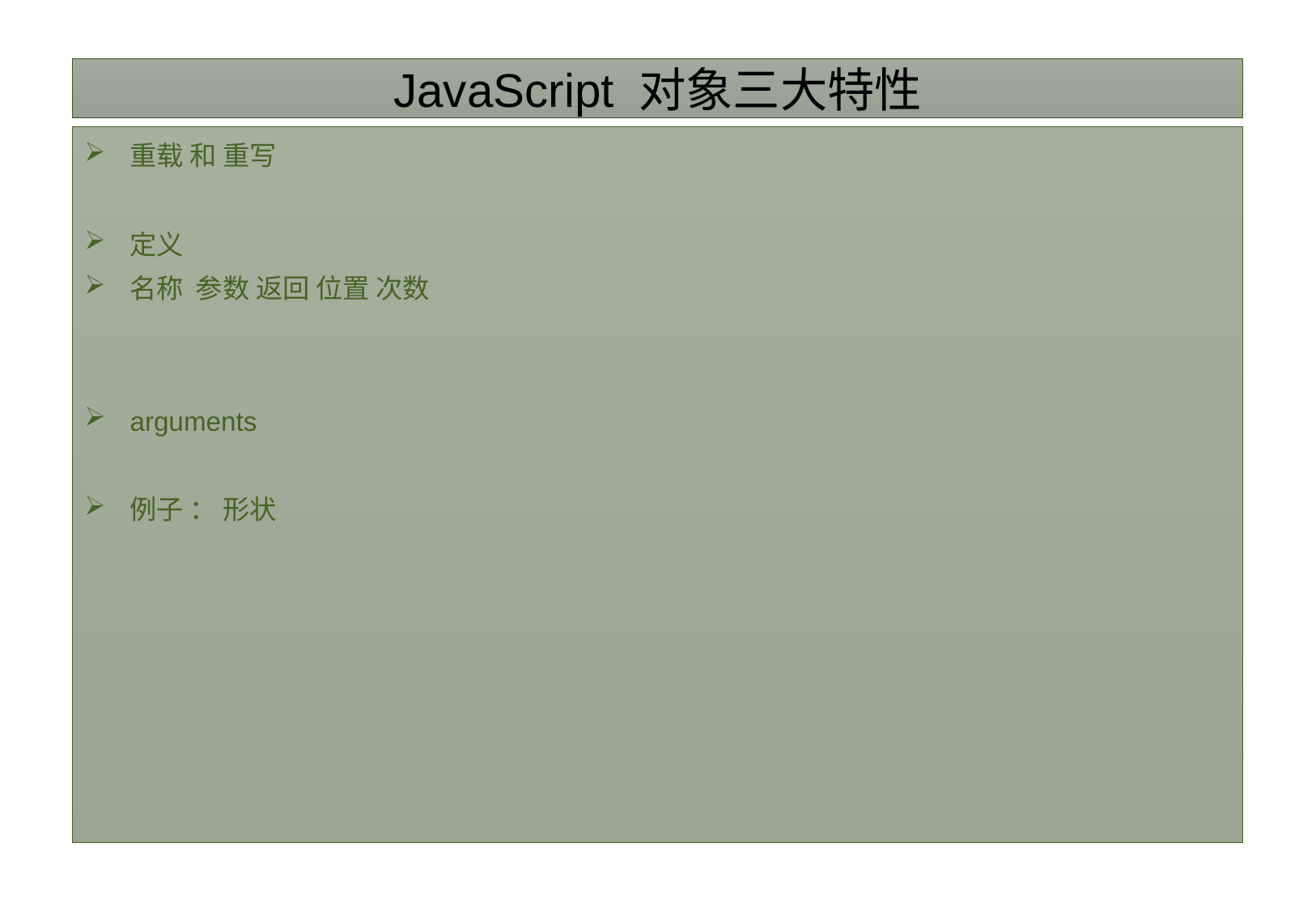

# JavaScript 对象三大特性
重载 和 重写

定义
名称  参数 返回 位置 次数

arguments

例子 ： 形状